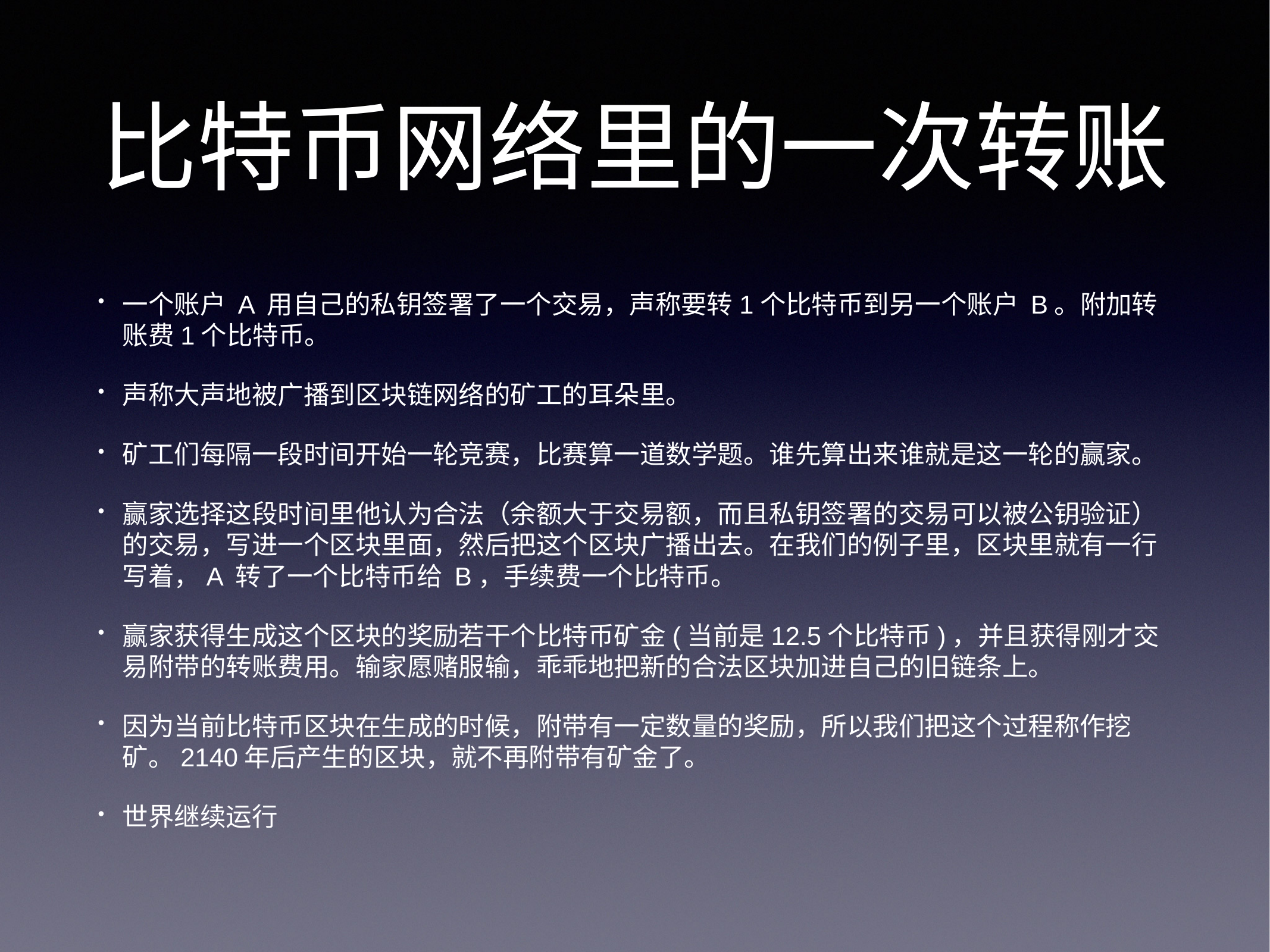

# 比特币网络里的一次转账
一个账户 A 用自己的私钥签署了一个交易，声称要转1个比特币到另一个账户 B。附加转账费1个比特币。
声称大声地被广播到区块链网络的矿工的耳朵里。
矿工们每隔一段时间开始一轮竞赛，比赛算一道数学题。谁先算出来谁就是这一轮的赢家。
赢家选择这段时间里他认为合法（余额大于交易额，而且私钥签署的交易可以被公钥验证）的交易，写进一个区块里面，然后把这个区块广播出去。在我们的例子里，区块里就有一行写着，A 转了一个比特币给 B，手续费一个比特币。
赢家获得生成这个区块的奖励若干个比特币矿金(当前是12.5个比特币)，并且获得刚才交易附带的转账费用。输家愿赌服输，乖乖地把新的合法区块加进自己的旧链条上。
因为当前比特币区块在生成的时候，附带有一定数量的奖励，所以我们把这个过程称作挖矿。2140年后产生的区块，就不再附带有矿金了。
世界继续运行